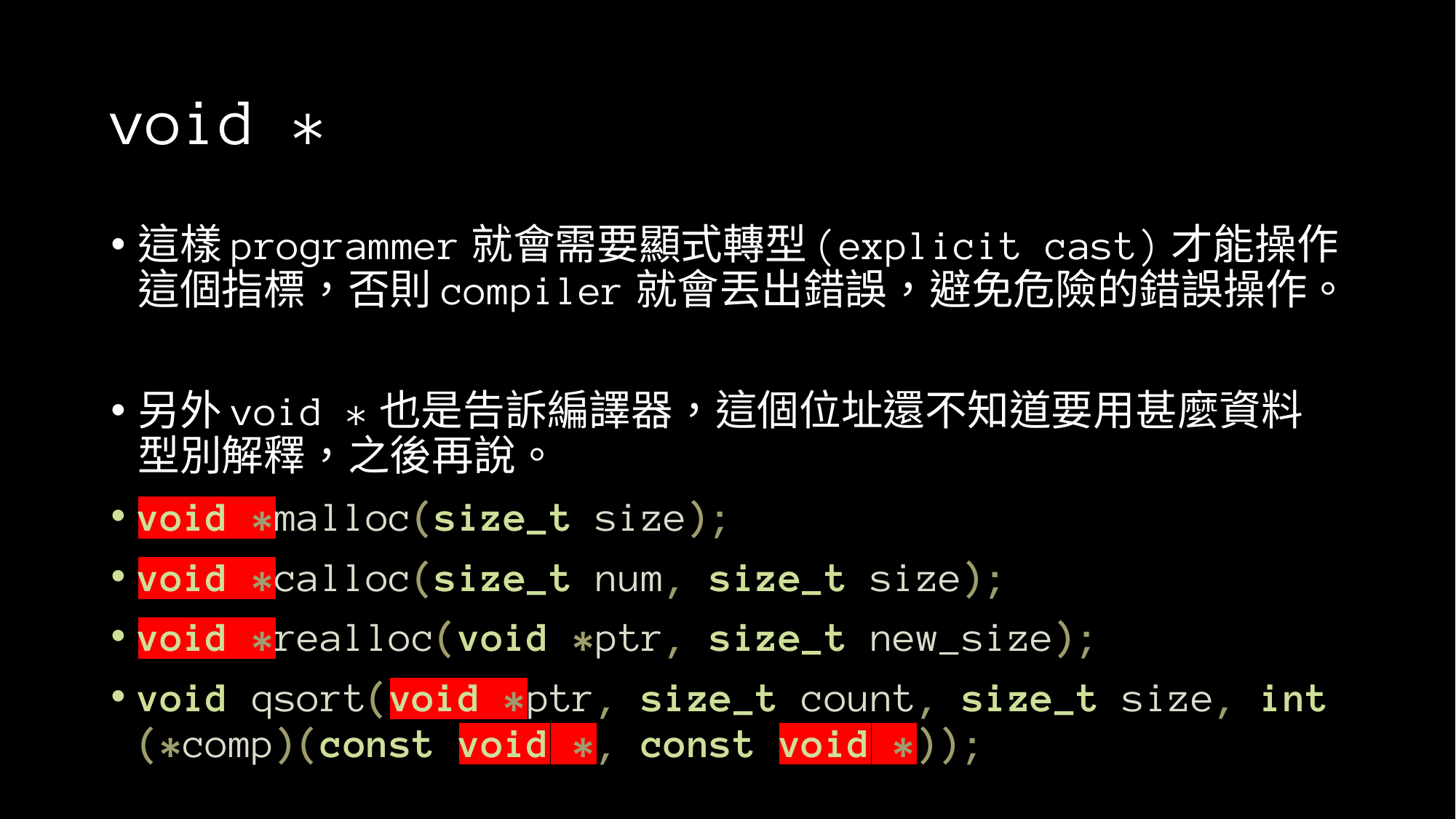

# void *
這樣programmer就會需要顯式轉型(explicit cast)才能操作這個指標，否則compiler就會丟出錯誤，避免危險的錯誤操作。

另外void *也是告訴編譯器，這個位址還不知道要用甚麼資料型別解釋，之後再說。
void *malloc(size_t size);
void *calloc(size_t num, size_t size);
void *realloc(void *ptr, size_t new_size);
void qsort(void *ptr, size_t count, size_t size, int (*comp)(const void *, const void *));